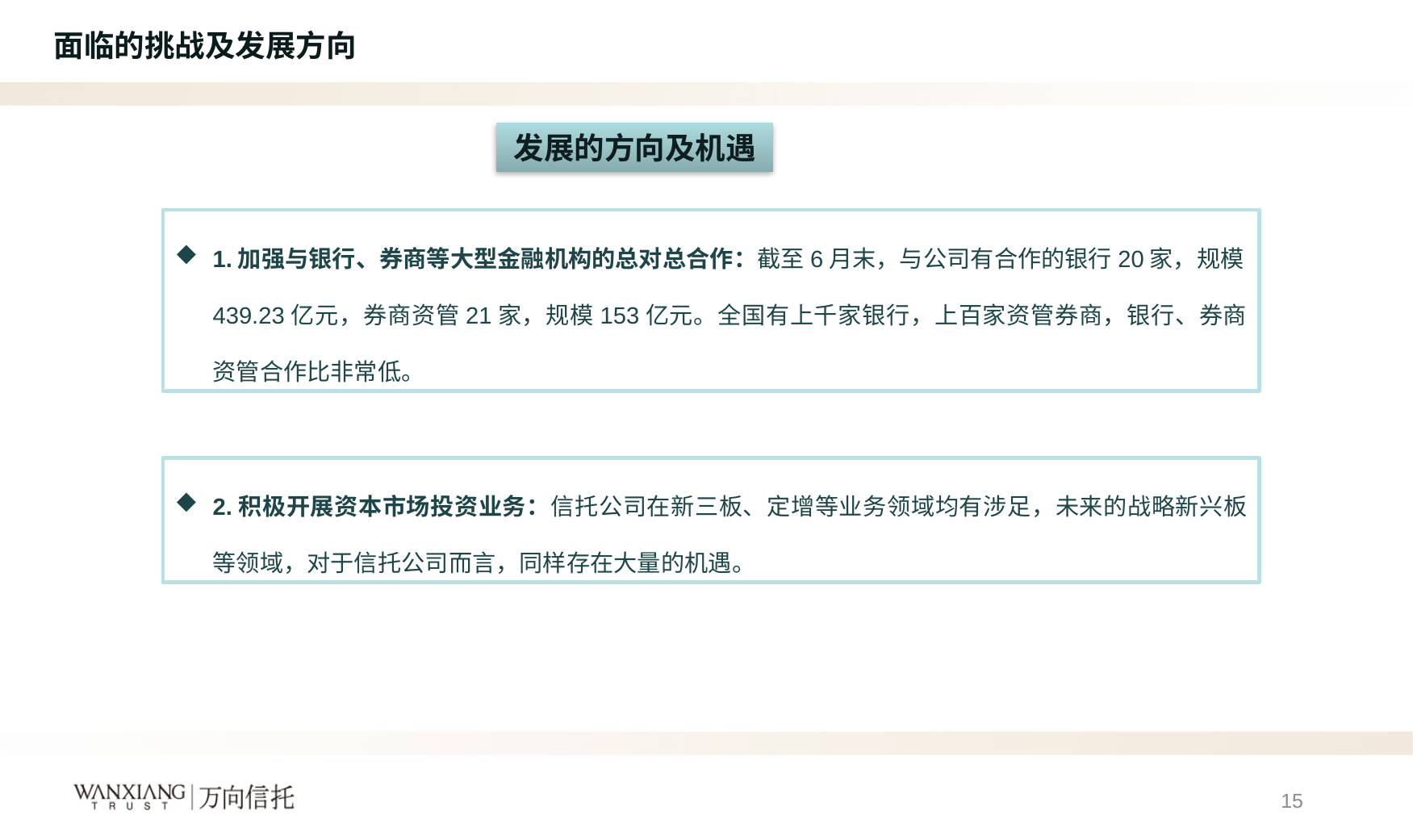

标  题 一
面临的挑战及发展方向
发展的方向及机遇
1.加强与银行、券商等大型金融机构的总对总合作：截至6月末，与公司有合作的银行20家，规模439.23亿元，券商资管21家，规模153亿元。全国有上千家银行，上百家资管券商，银行、券商资管合作比非常低。
2.积极开展资本市场投资业务：信托公司在新三板、定增等业务领域均有涉足，未来的战略新兴板等领域，对于信托公司而言，同样存在大量的机遇。
15